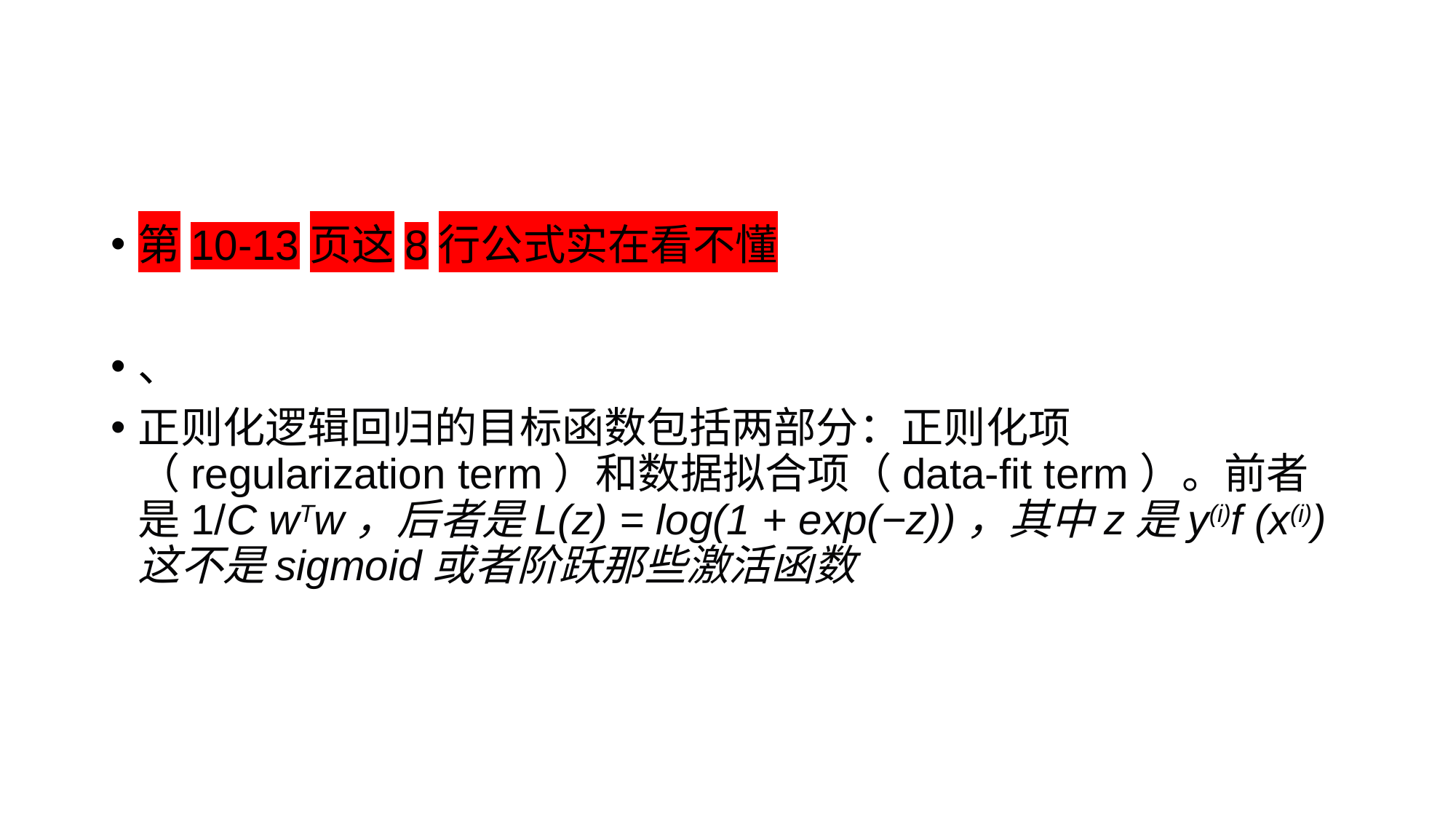

#
第10-13页这8行公式实在看不懂

、
正则化逻辑回归的目标函数包括两部分：正则化项（regularization term）和数据拟合项（data-fit term）。前者是1/C ​wTw，后者是L(z) = log(1 + exp(−z))，其中z是y(i)f (x(i))  这不是sigmoid或者阶跃那些激活函数